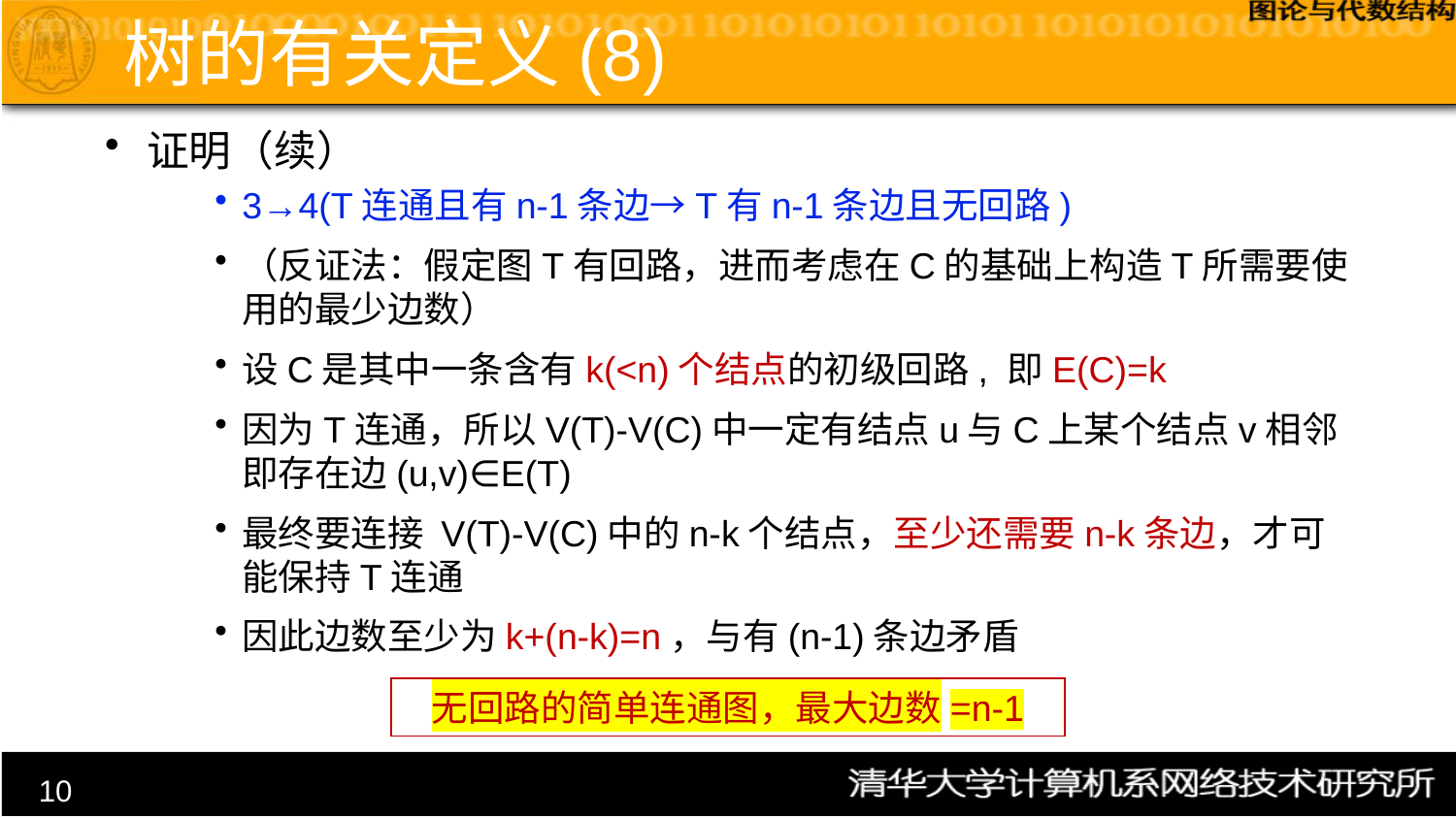

# 树的有关定义(8)
证明（续）
3→4(T连通且有n-1条边→T有n-1条边且无回路)
（反证法：假定图T有回路，进而考虑在C的基础上构造T所需要使用的最少边数）
设C是其中一条含有k(<n)个结点的初级回路, 即E(C)=k
因为T连通，所以V(T)-V(C)中一定有结点u与C上某个结点v相邻即存在边(u,v)∈E(T)
最终要连接 V(T)-V(C)中的n-k个结点，至少还需要n-k条边，才可能保持T连通
因此边数至少为k+(n-k)=n，与有(n-1)条边矛盾
无回路的简单连通图，最大边数=n-1